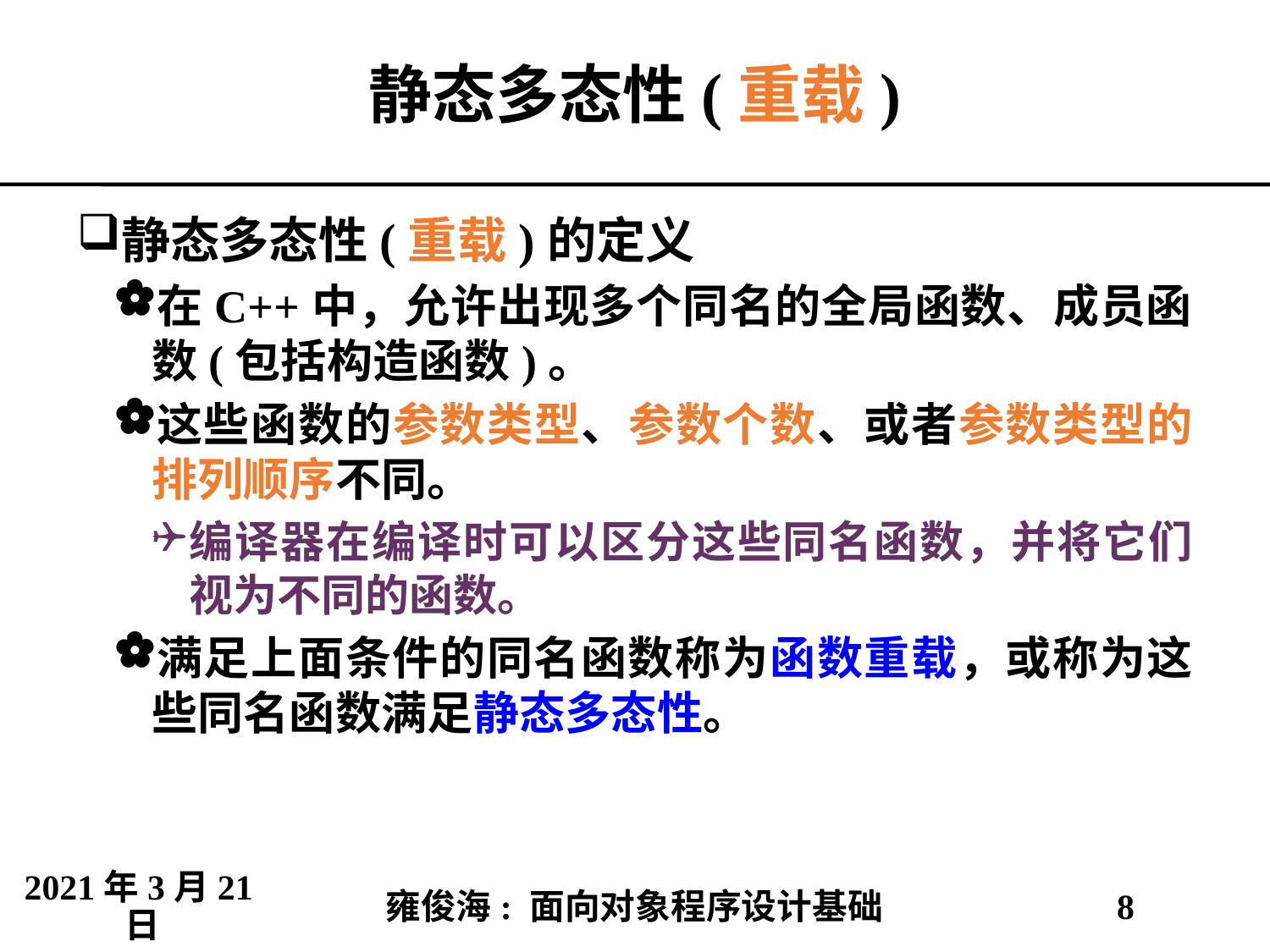

# 静态多态性(重载)

静态多态性(重载)的定义
在C++中，允许出现多个同名的全局函数、成员函数(包括构造函数)。
这些函数的参数类型、参数个数、或者参数类型的排列顺序不同。
编译器在编译时可以区分这些同名函数，并将它们视为不同的函数。
满足上面条件的同名函数称为函数重载，或称为这些同名函数满足静态多态性。
2021年3月21日
雍俊海: 面向对象程序设计基础
8